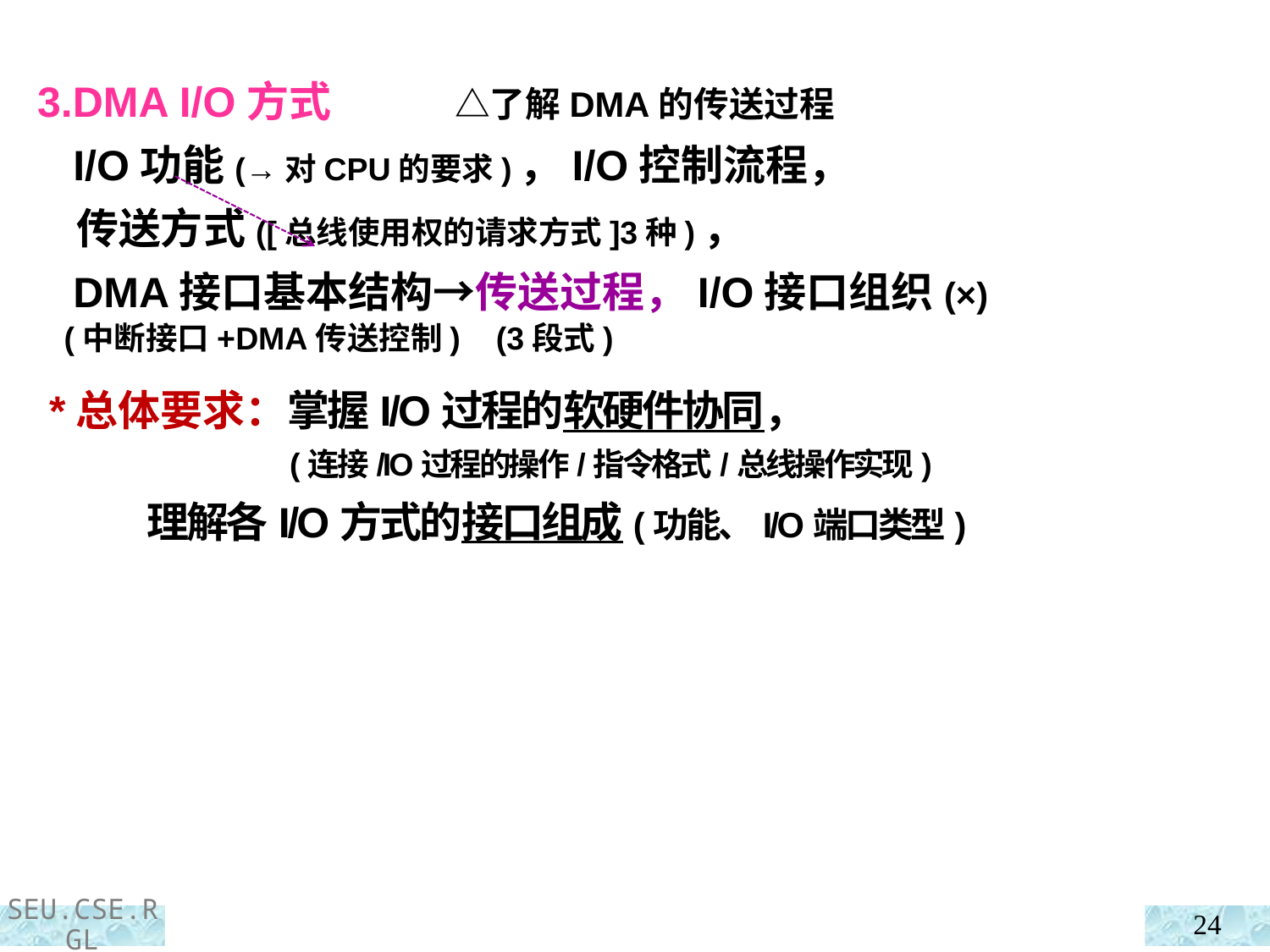

3.DMA I/O方式             △了解DMA的传送过程
   I/O功能(→对CPU的要求)，I/O控制流程，
   传送方式([总线使用权的请求方式]3种)，
   DMA接口基本结构→传送过程，I/O接口组织(×)
   (中断接口+DMA传送控制)    (3段式)
 *总体要求：掌握I/O过程的软硬件协同，
                                        (连接/IO过程的操作/指令格式/总线操作实现)
              理解各I/O方式的接口组成(功能、I/O端口类型)
24